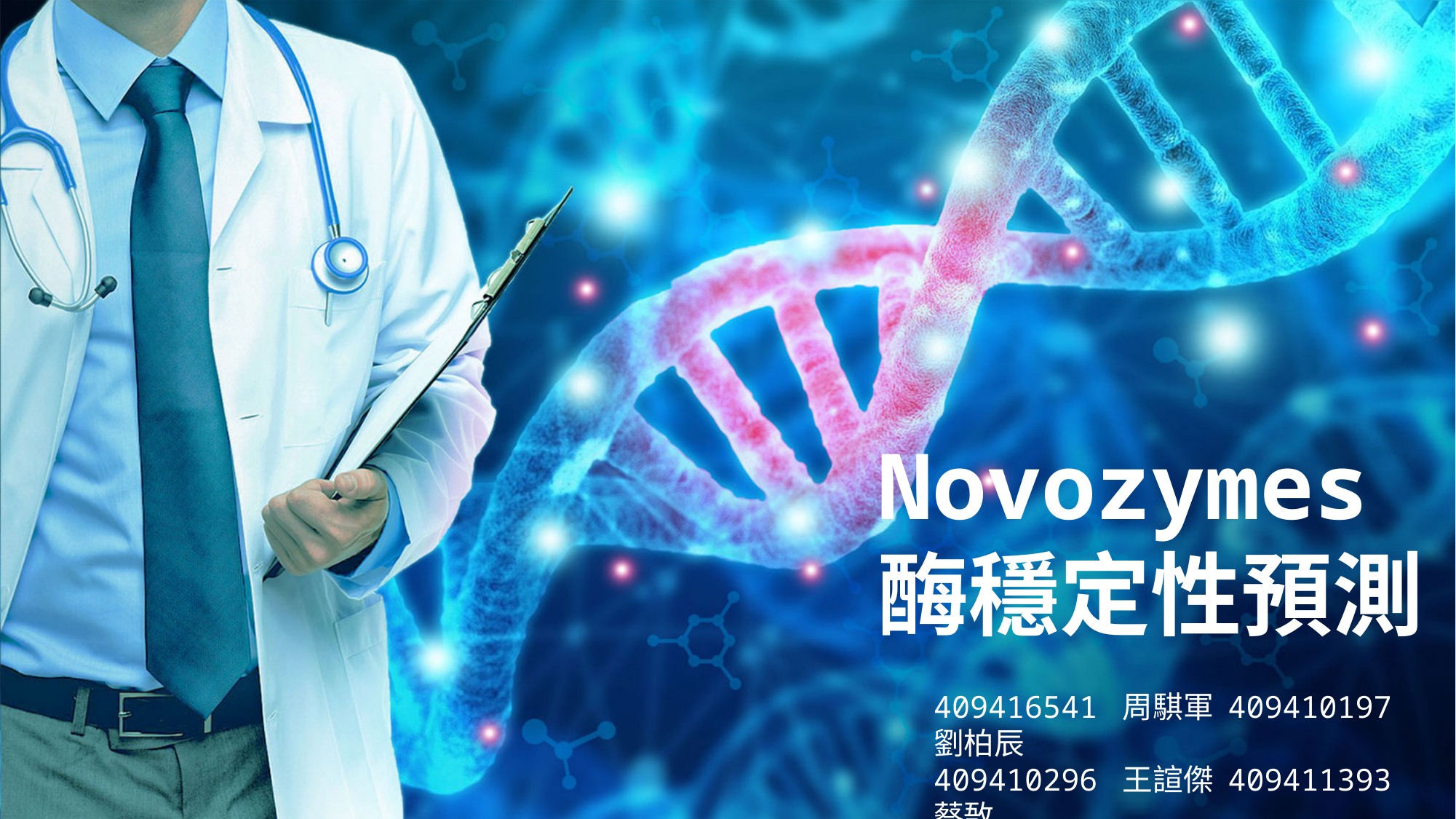

Novozymes
酶穩定性預測
409416541 周騏軍 409410197 劉柏辰
409410296 王諠傑 409411393 蔡敔